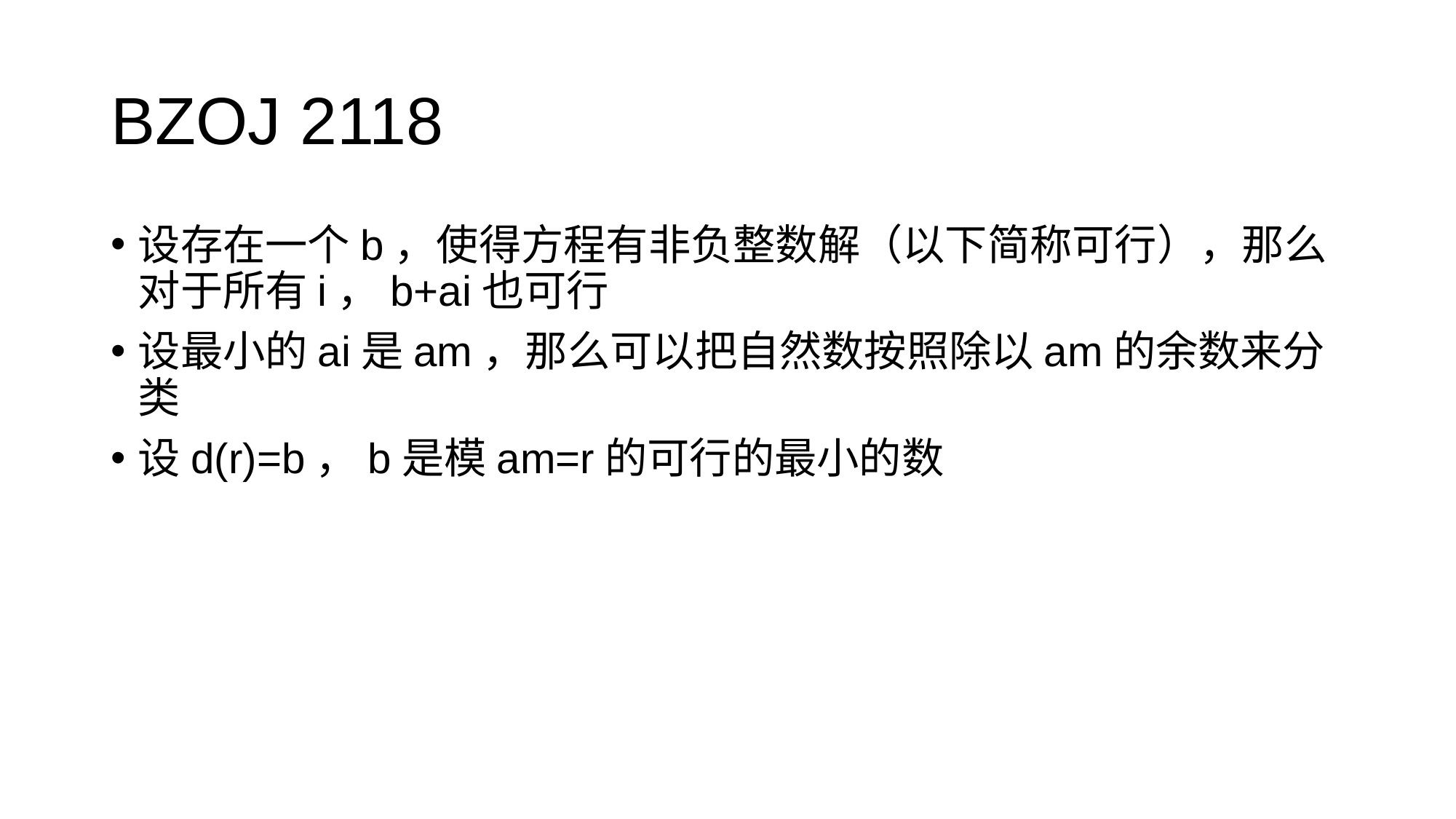

# BZOJ 2118
设存在一个b，使得方程有非负整数解（以下简称可行），那么对于所有i，b+ai也可行
设最小的ai是am，那么可以把自然数按照除以am的余数来分类
设d(r)=b，b是模am=r的可行的最小的数